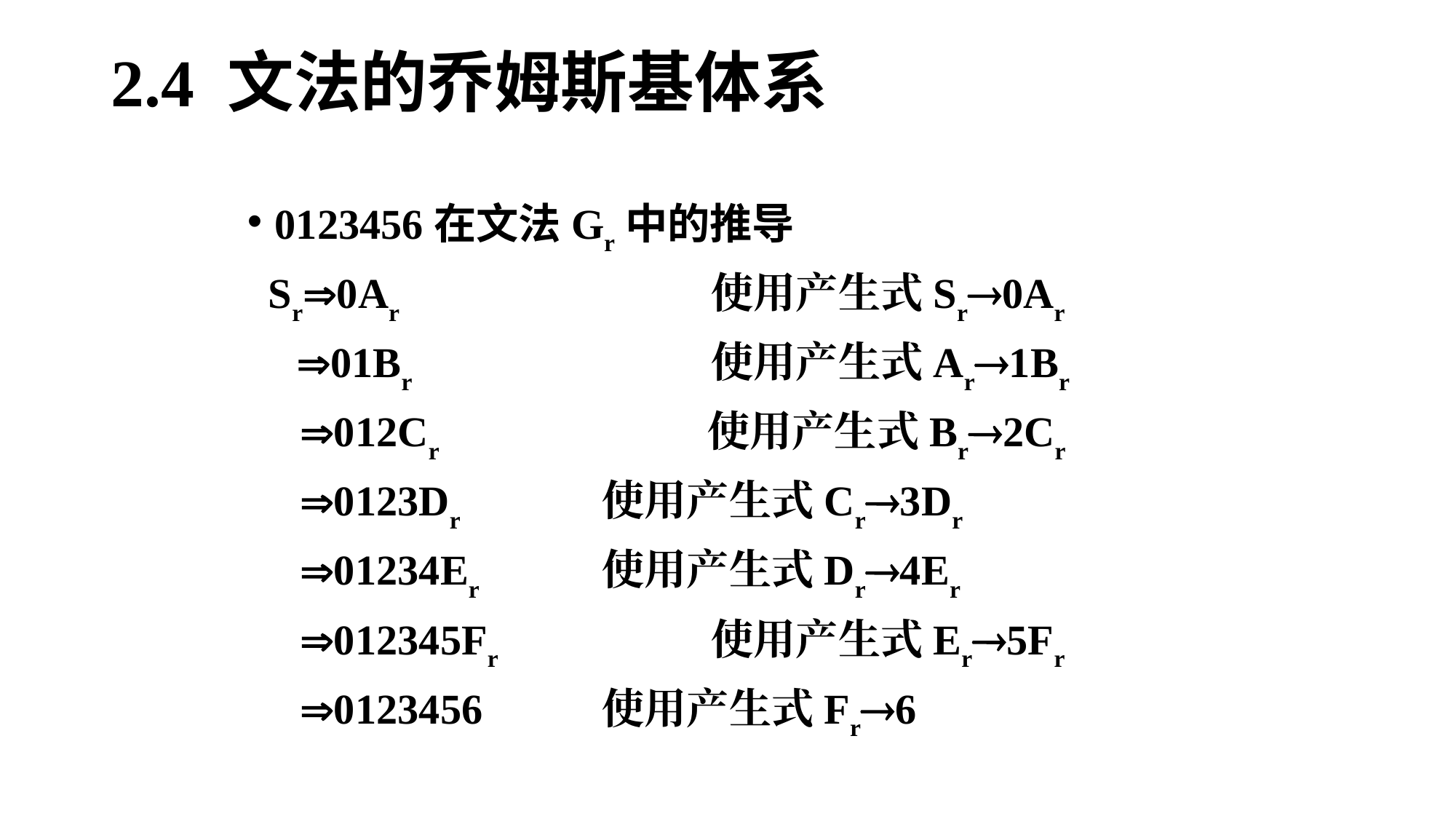

# 2.4 文法的乔姆斯基体系
0123456在文法Gr中的推导
  Sr⇒0Ar			使用产生式Sr→0Ar
        ⇒01Br			使用产生式Ar→1Br
     ⇒012Cr		         使用产生式Br→2Cr
     ⇒0123Dr		使用产生式Cr→3Dr
     ⇒01234Er		使用产生式Dr→4Er
     ⇒012345Fr		使用产生式Er→5Fr
     ⇒0123456		使用产生式Fr→6
30